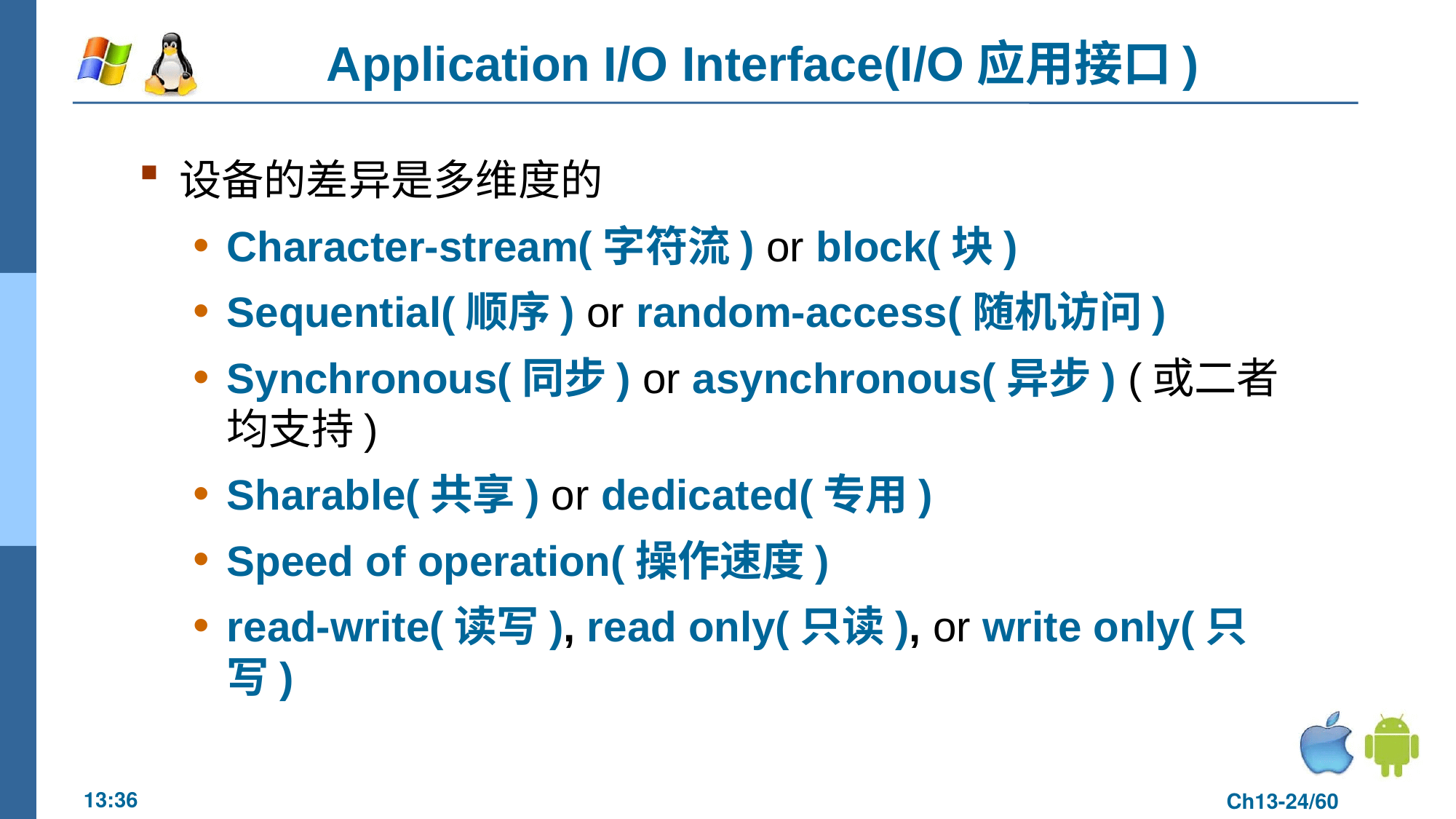

# Application I/O Interface(I/O应用接口)
设备的差异是多维度的
Character-stream(字符流) or block(块)
Sequential(顺序) or random-access(随机访问)
Synchronous(同步) or asynchronous(异步) (或二者均支持)
Sharable(共享) or dedicated(专用)
Speed of operation(操作速度)
read-write(读写), read only(只读), or write only(只写)